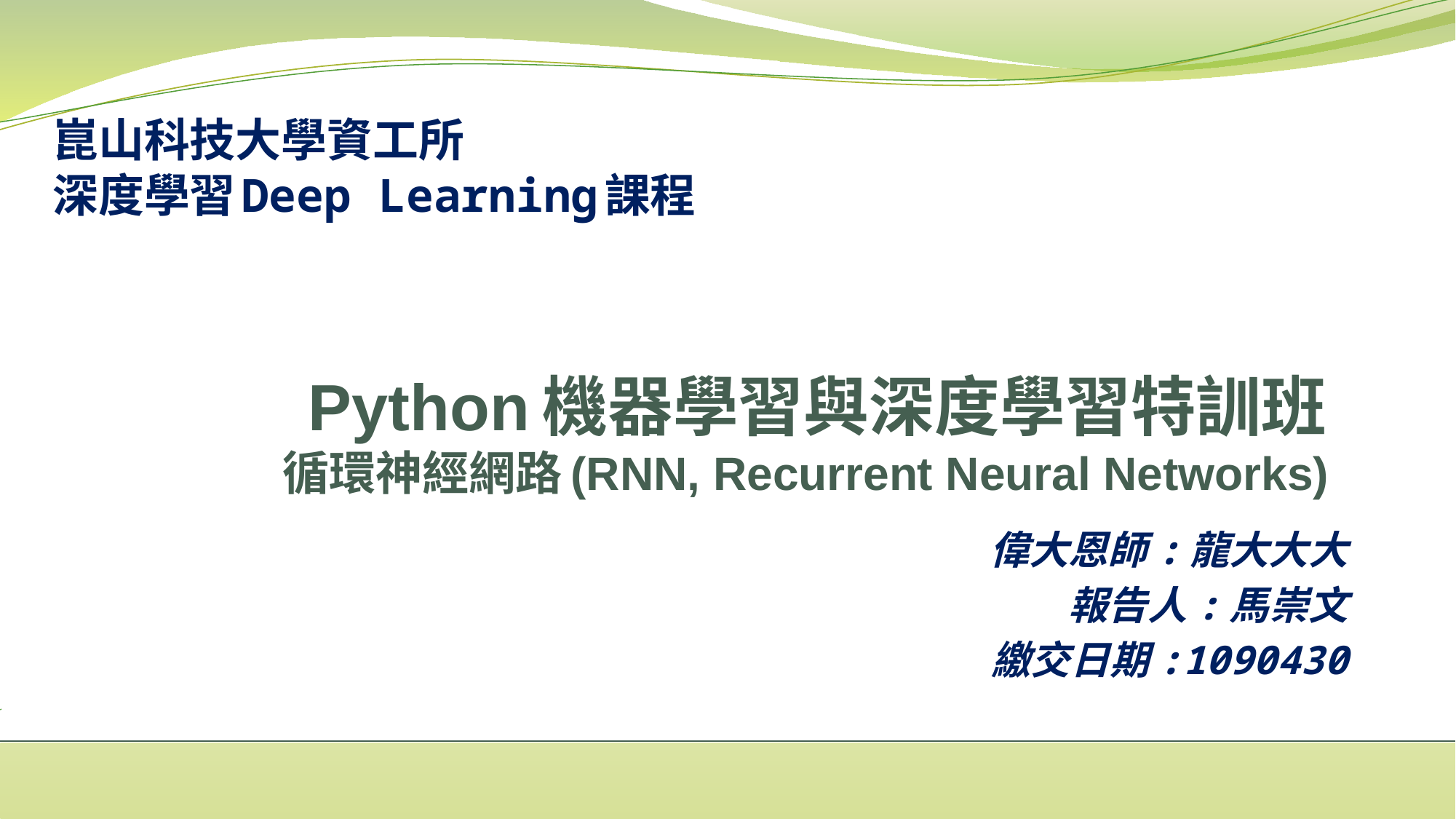

崑山科技大學資工所
深度學習Deep Learning課程
# Python機器學習與深度學習特訓班 循環神經網路(RNN, Recurrent Neural Networks)
偉大恩師:龍大大大
報告人:馬崇文
繳交日期:1090430